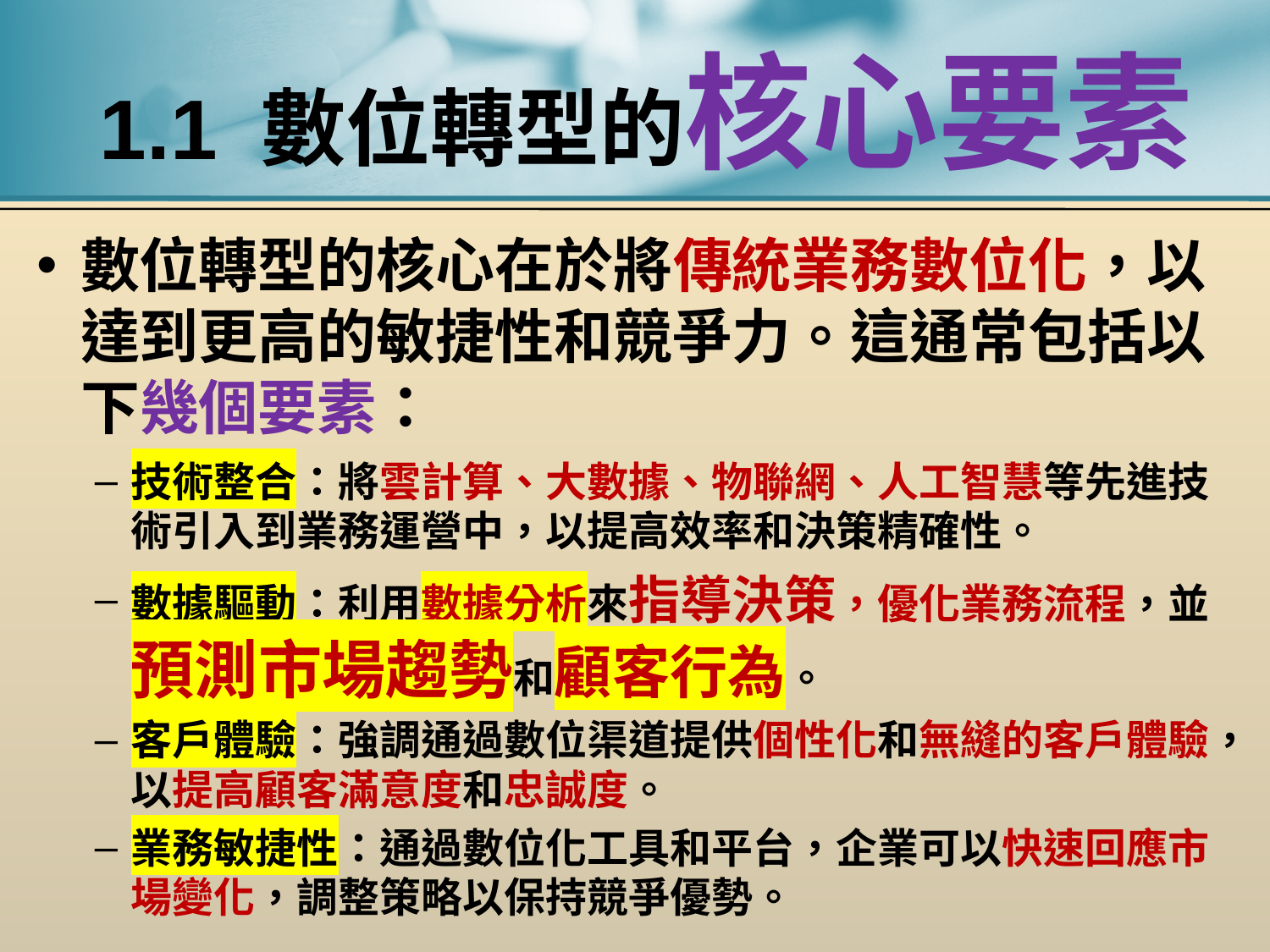

# 1.1 數位轉型的核心要素
數位轉型的核心在於將傳統業務數位化，以達到更高的敏捷性和競爭力。這通常包括以下幾個要素：
技術整合：將雲計算、大數據、物聯網、人工智慧等先進技術引入到業務運營中，以提高效率和決策精確性。
數據驅動：利用數據分析來指導決策，優化業務流程，並預測市場趨勢和顧客行為。
客戶體驗：強調通過數位渠道提供個性化和無縫的客戶體驗，以提高顧客滿意度和忠誠度。
業務敏捷性：通過數位化工具和平台，企業可以快速回應市場變化，調整策略以保持競爭優勢。